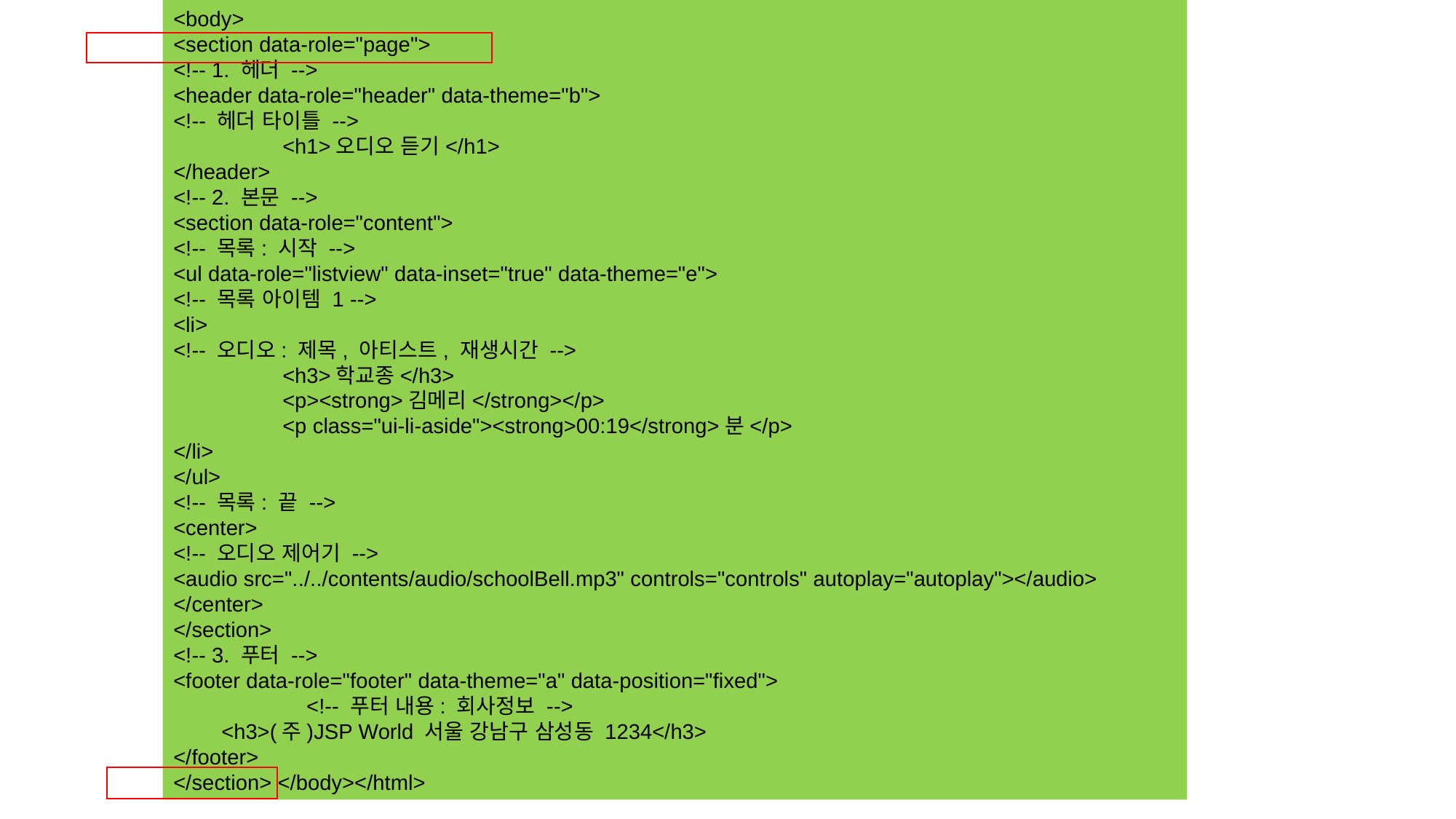

<body>
<section data-role="page">
<!-- 1. 헤더 -->
<header data-role="header" data-theme="b">
<!-- 헤더 타이틀 -->
	<h1>오디오 듣기</h1>
</header>
<!-- 2. 본문 -->
<section data-role="content">
<!-- 목록: 시작 -->
<ul data-role="listview" data-inset="true" data-theme="e">
<!-- 목록 아이템 1 -->
<li>
<!-- 오디오: 제목, 아티스트, 재생시간 -->
	<h3>학교종</h3>
	<p><strong>김메리</strong></p>
	<p class="ui-li-aside"><strong>00:19</strong>분</p>
</li>
</ul>
<!-- 목록: 끝 -->
<center>
<!-- 오디오 제어기 -->
<audio src="../../contents/audio/schoolBell.mp3" controls="controls" autoplay="autoplay"></audio>
</center>
</section>
<!-- 3. 푸터 -->
<footer data-role="footer" data-theme="a" data-position="fixed">
	    <!-- 푸터 내용: 회사정보 -->
        <h3>(주)JSP World 서울 강남구 삼성동 1234</h3>
</footer>
</section> </body></html>